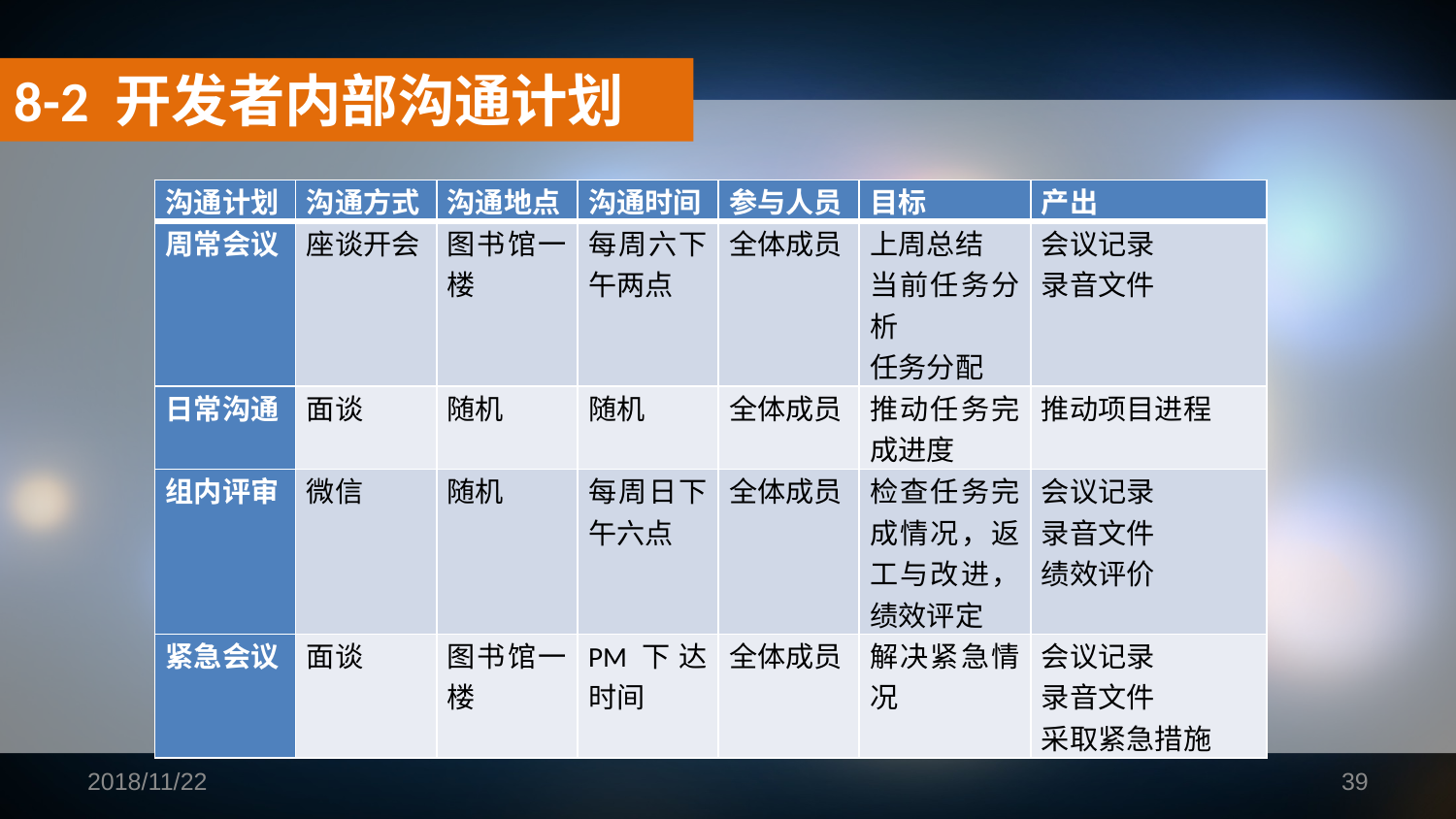

8-2 开发者内部沟通计划

| 沟通计划 | 沟通方式 | 沟通地点 | 沟通时间 | 参与人员 | 目标 | 产出 |
| --- | --- | --- | --- | --- | --- | --- |
| 周常会议 | 座谈开会 | 图书馆一楼 | 每周六下午两点 | 全体成员 | 上周总结 当前任务分析 任务分配 | 会议记录 录音文件 |
| 日常沟通 | 面谈 | 随机 | 随机 | 全体成员 | 推动任务完成进度 | 推动项目进程 |
| 组内评审 | 微信 | 随机 | 每周日下午六点 | 全体成员 | 检查任务完成情况，返工与改进，绩效评定 | 会议记录 录音文件 绩效评价 |
| 紧急会议 | 面谈 | 图书馆一楼 | PM下达时间 | 全体成员 | 解决紧急情况 | 会议记录 录音文件 采取紧急措施 |
2018/11/22
39